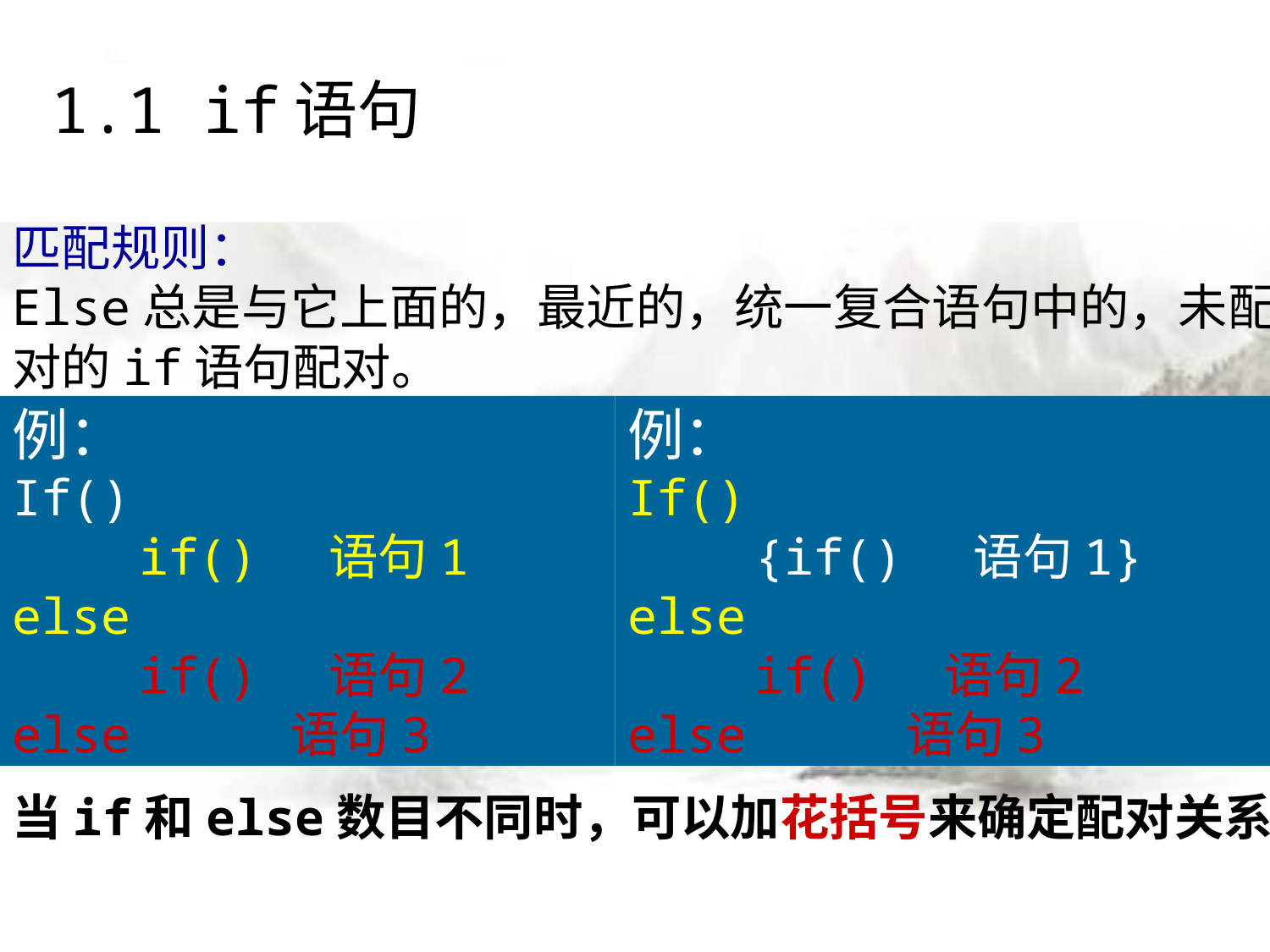

# 1.1 if语句
匹配规则：
Else总是与它上面的，最近的，统一复合语句中的，未配
对的if语句配对。
例：
If()
	if()  语句1
else
	if()  语句2
else     语句3
例：
If()
	{if()  语句1}
else
	if()  语句2
else     语句3
当if和else数目不同时，可以加花括号来确定配对关系。